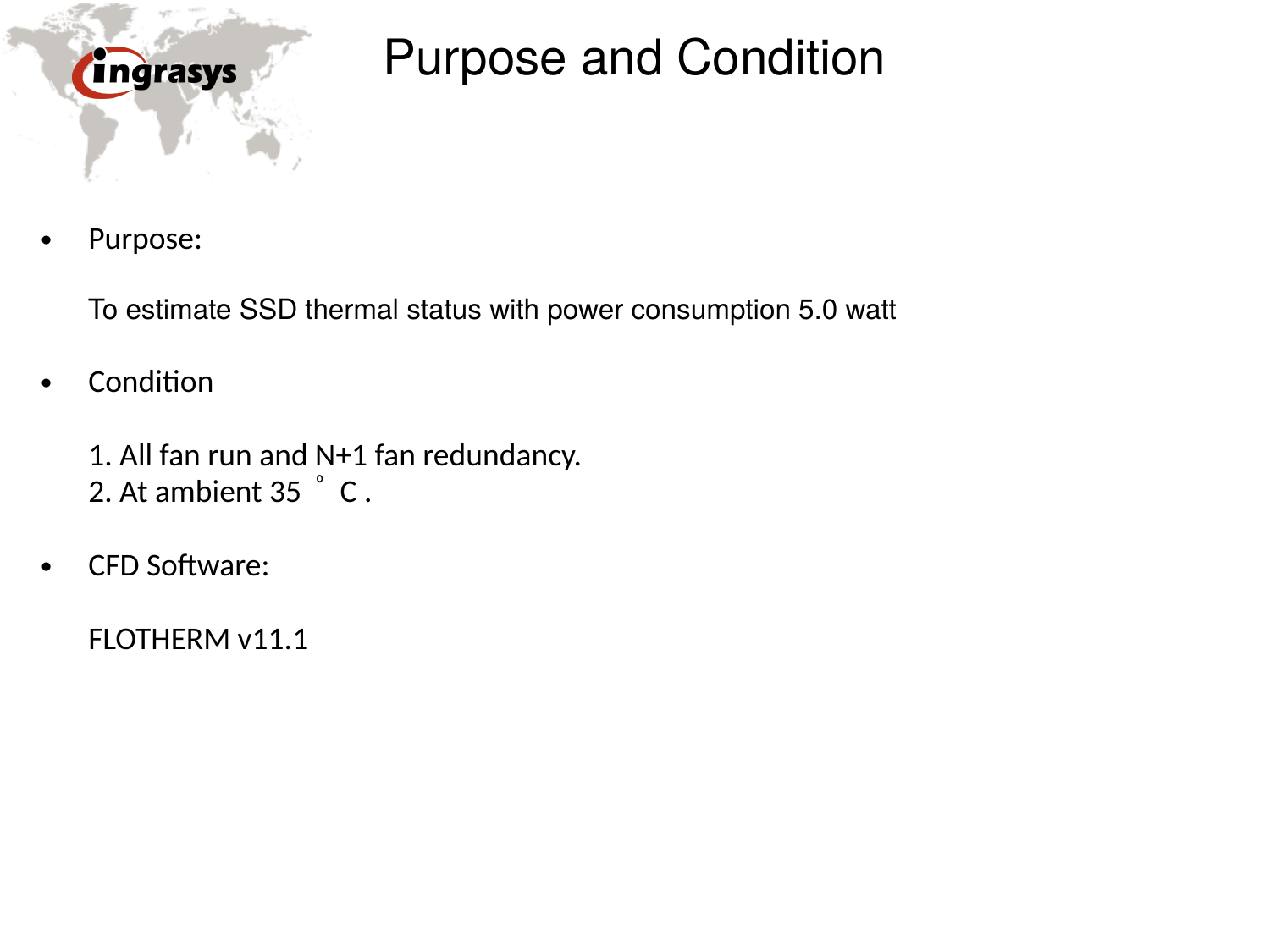

Purpose and Condition
Purpose:

      To estimate SSD thermal status with power consumption 5.0 watt

Condition

	1. All fan run and N+1 fan redundancy.
	2. At ambient 35 ﾟC .

CFD Software:

	FLOTHERM v11.1